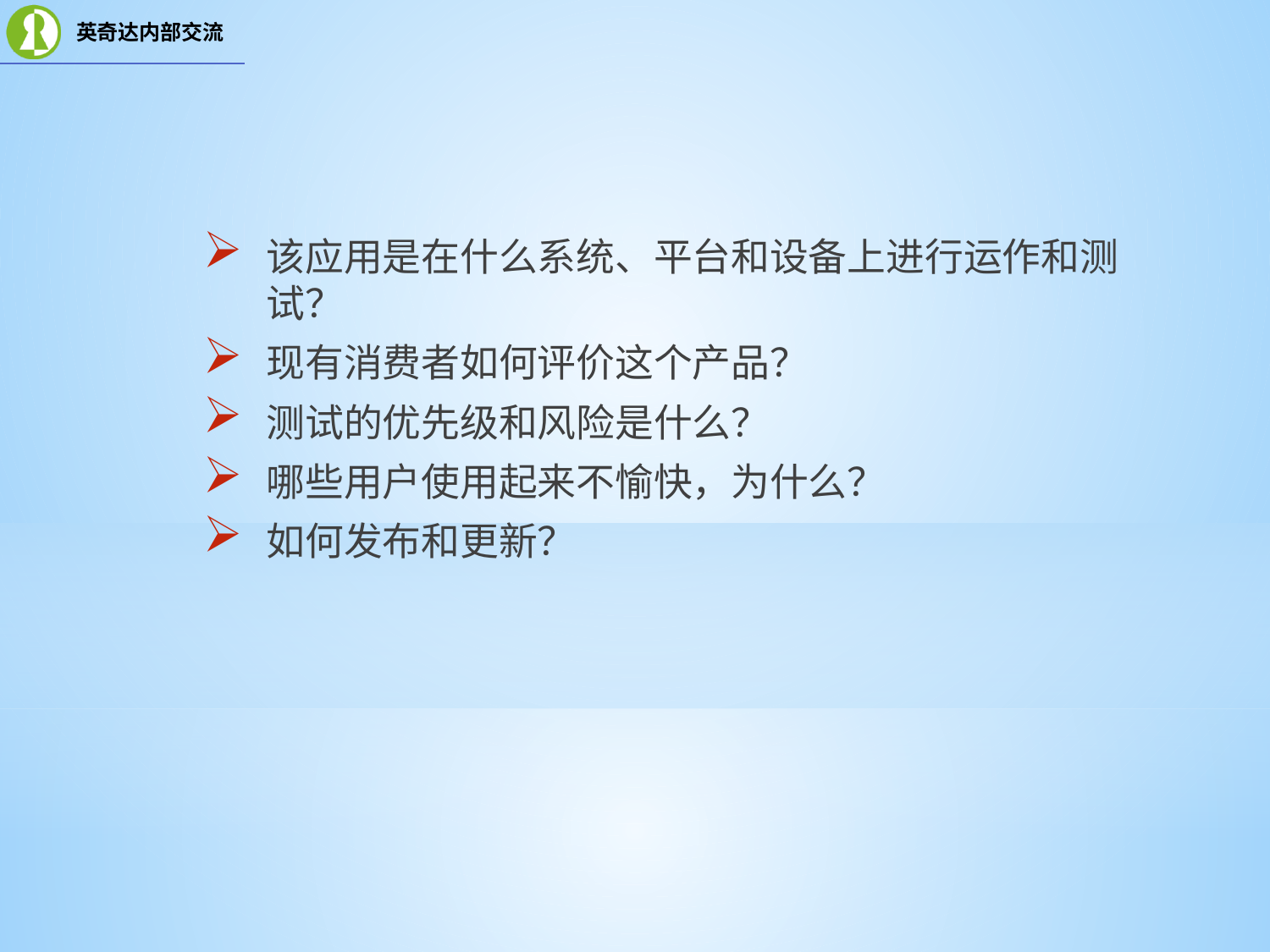

该应用是在什么系统、平台和设备上进行运作和测试？
现有消费者如何评价这个产品？
测试的优先级和风险是什么？
哪些用户使用起来不愉快，为什么？
如何发布和更新？